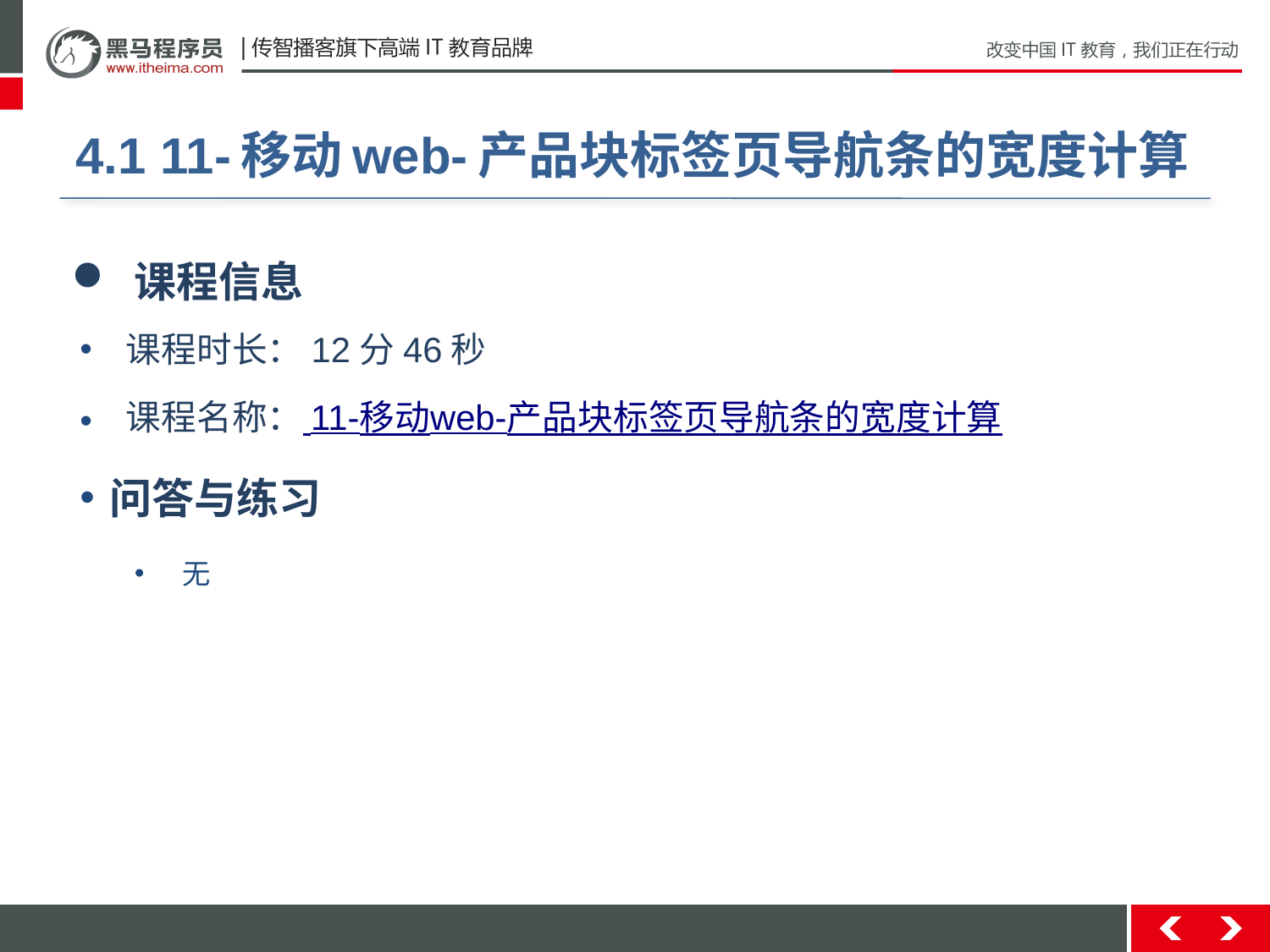

#
4.1 11-移动web-产品块标签页导航条的宽度计算
 课程信息
 课程时长：12分46秒
 课程名称： 11-移动web-产品块标签页导航条的宽度计算
问答与练习
无